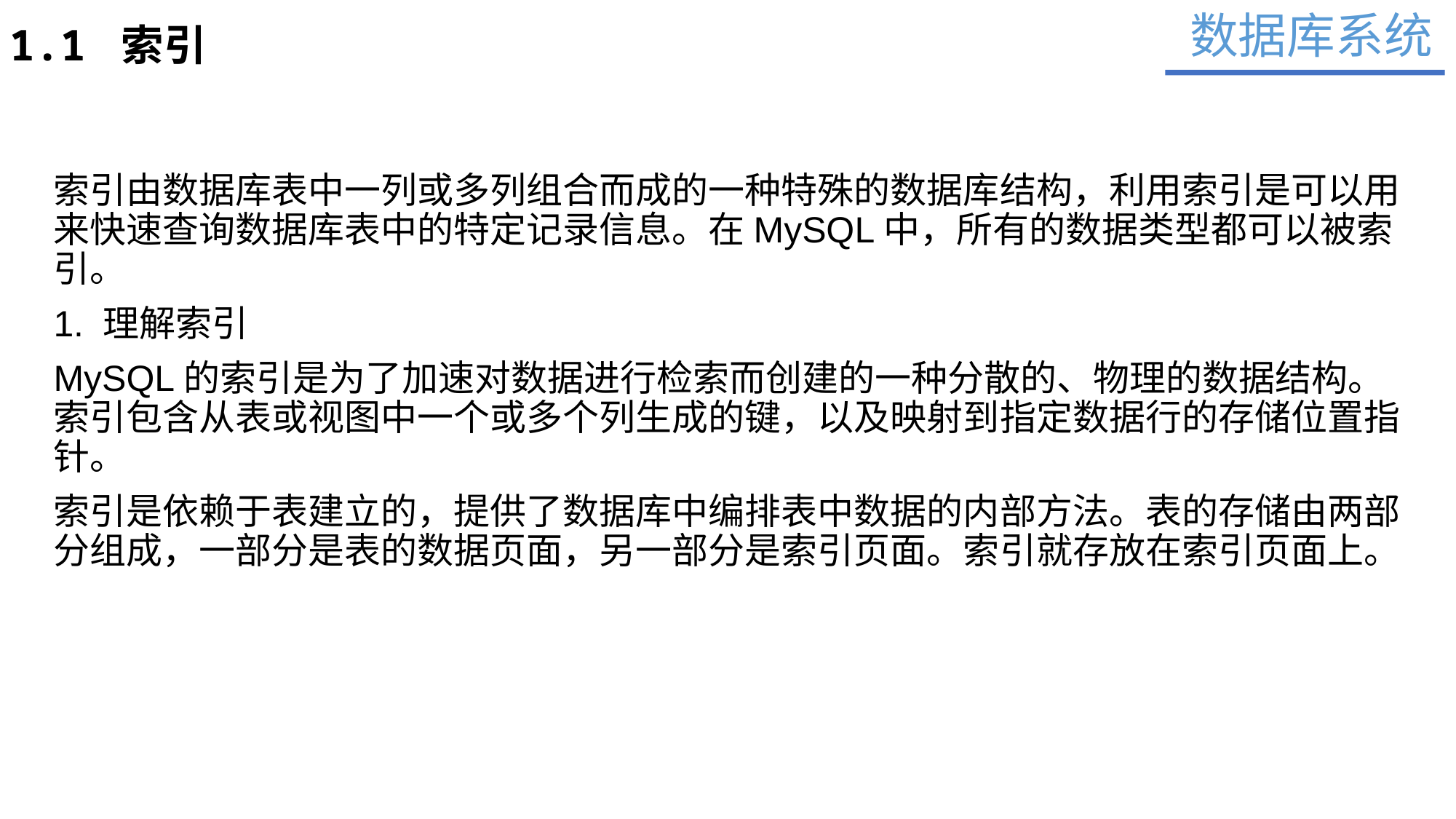

数据库系统
1.1 索引

索引由数据库表中一列或多列组合而成的一种特殊的数据库结构，利用索引是可以用来快速查询数据库表中的特定记录信息。在MySQL中，所有的数据类型都可以被索引。
1. 理解索引
MySQL的索引是为了加速对数据进行检索而创建的一种分散的、物理的数据结构。索引包含从表或视图中一个或多个列生成的键，以及映射到指定数据行的存储位置指针。
索引是依赖于表建立的，提供了数据库中编排表中数据的内部方法。表的存储由两部分组成，一部分是表的数据页面，另一部分是索引页面。索引就存放在索引页面上。